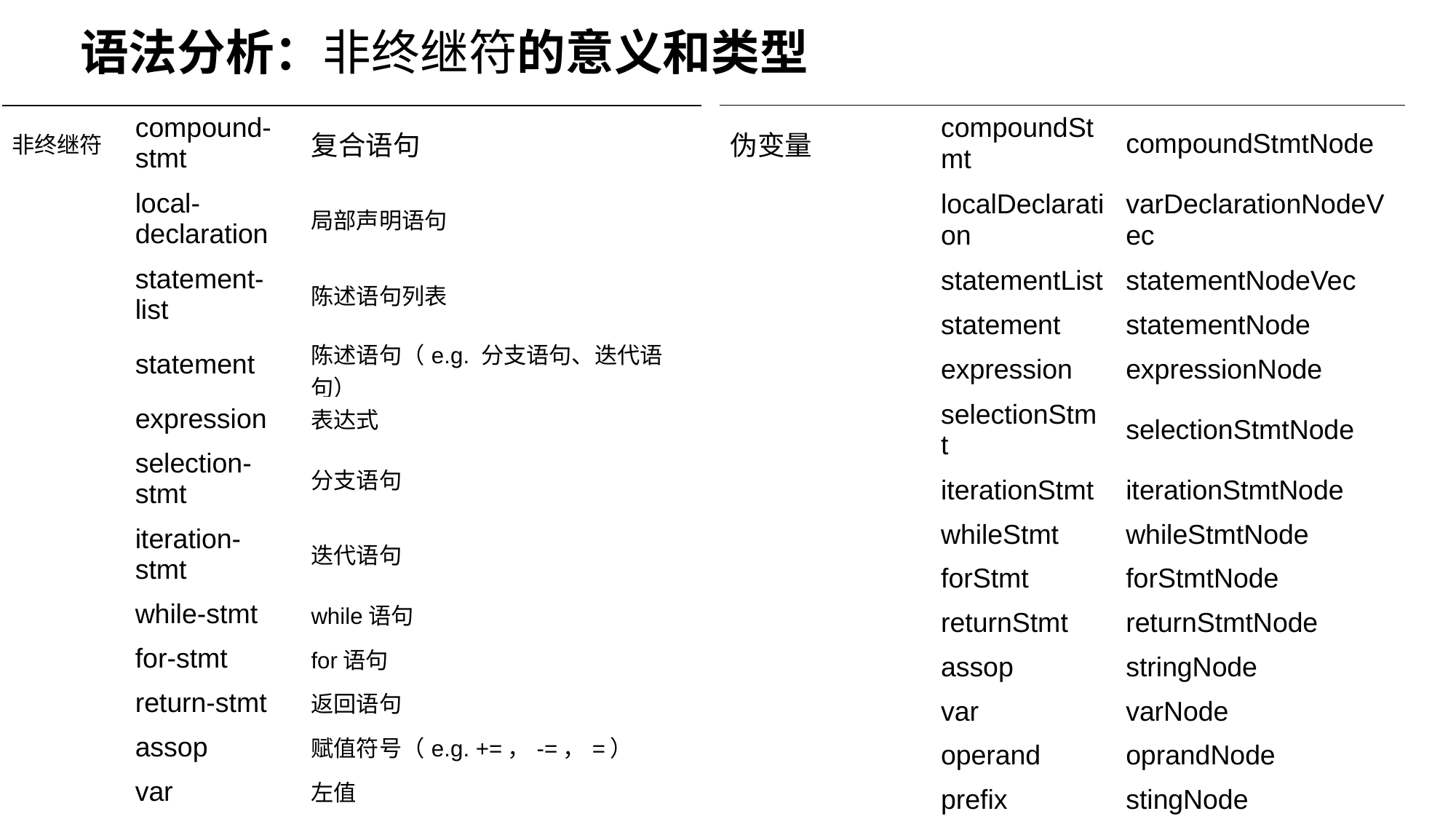

语法分析：非终继符的意义和类型
| 伪变量 | compoundStmt | compoundStmtNode |
| --- | --- | --- |
|  | localDeclaration | varDeclarationNodeVec |
|  | statementList | statementNodeVec |
|  | statement | statementNode |
|  | expression | expressionNode |
|  | selectionStmt | selectionStmtNode |
|  | iterationStmt | iterationStmtNode |
|  | whileStmt | whileStmtNode |
|  | forStmt | forStmtNode |
|  | returnStmt | returnStmtNode |
|  | assop | stringNode |
|  | var | varNode |
|  | operand | oprandNode |
|  | prefix | stingNode |
|  | single | singleNode |
|  | call | callNode |
| 非终继符 | compound-stmt | 复合语句 |
| --- | --- | --- |
|  | local-declaration | 局部声明语句 |
|  | statement-list | 陈述语句列表 |
|  | statement | 陈述语句（e.g. 分支语句、迭代语句） |
|  | expression | 表达式 |
|  | selection-stmt | 分支语句 |
|  | iteration-stmt | 迭代语句 |
|  | while-stmt | while语句 |
|  | for-stmt | for语句 |
|  | return-stmt | 返回语句 |
|  | assop | 赋值符号（e.g. +=，-=，=） |
|  | var | 左值 |
|  | operand | 操作数 |
|  | prefix | 前缀操作 |
|  | single | 运算单元 |
|  | call | 函数调用 |